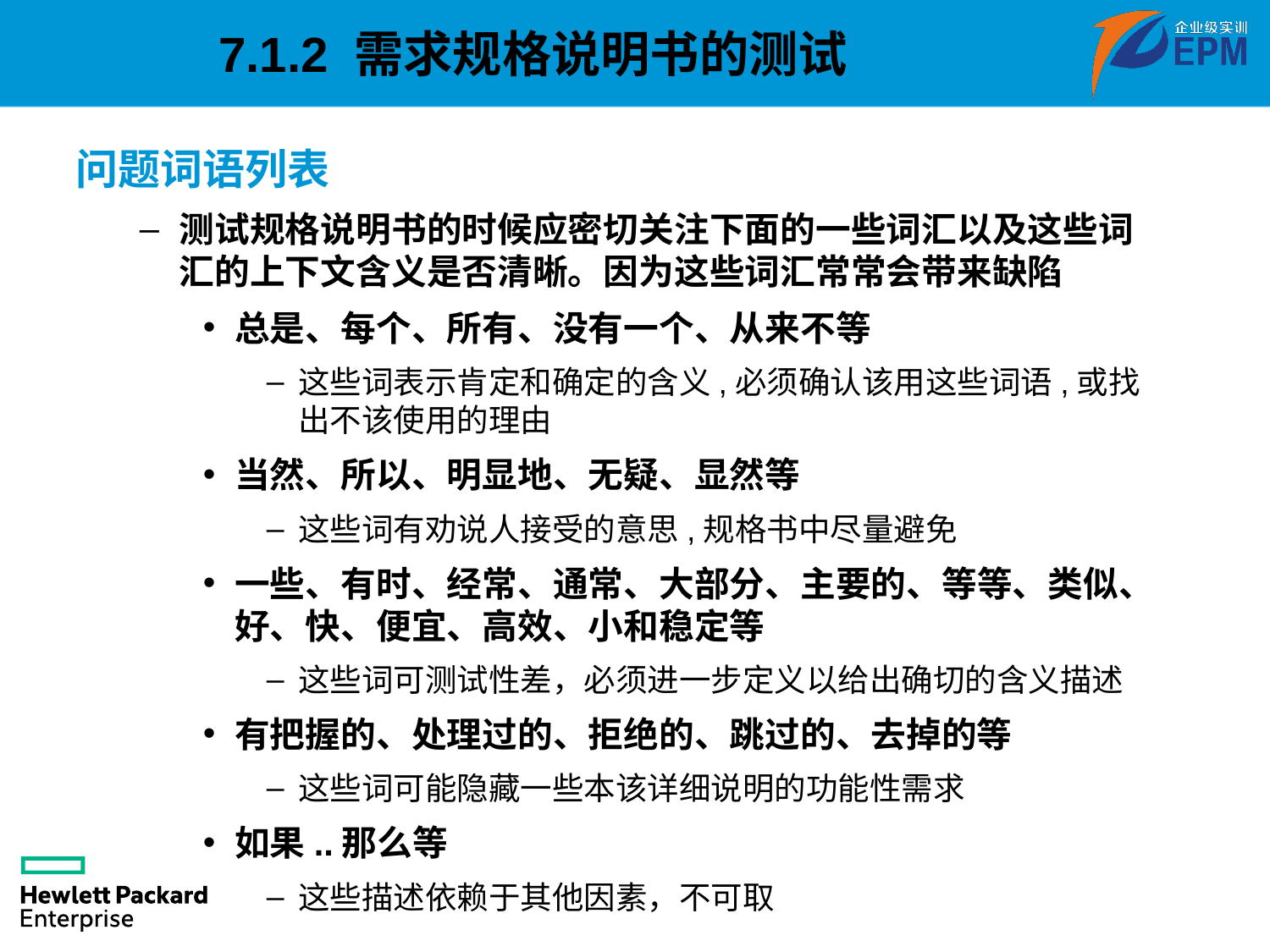

# 7.1.2 需求规格说明书的测试
问题词语列表
测试规格说明书的时候应密切关注下面的一些词汇以及这些词汇的上下文含义是否清晰。因为这些词汇常常会带来缺陷
总是、每个、所有、没有一个、从来不等
这些词表示肯定和确定的含义,必须确认该用这些词语,或找出不该使用的理由
当然、所以、明显地、无疑、显然等
这些词有劝说人接受的意思,规格书中尽量避免
一些、有时、经常、通常、大部分、主要的、等等、类似、好、快、便宜、高效、小和稳定等
这些词可测试性差，必须进一步定义以给出确切的含义描述
有把握的、处理过的、拒绝的、跳过的、去掉的等
这些词可能隐藏一些本该详细说明的功能性需求
如果..那么等
这些描述依赖于其他因素，不可取